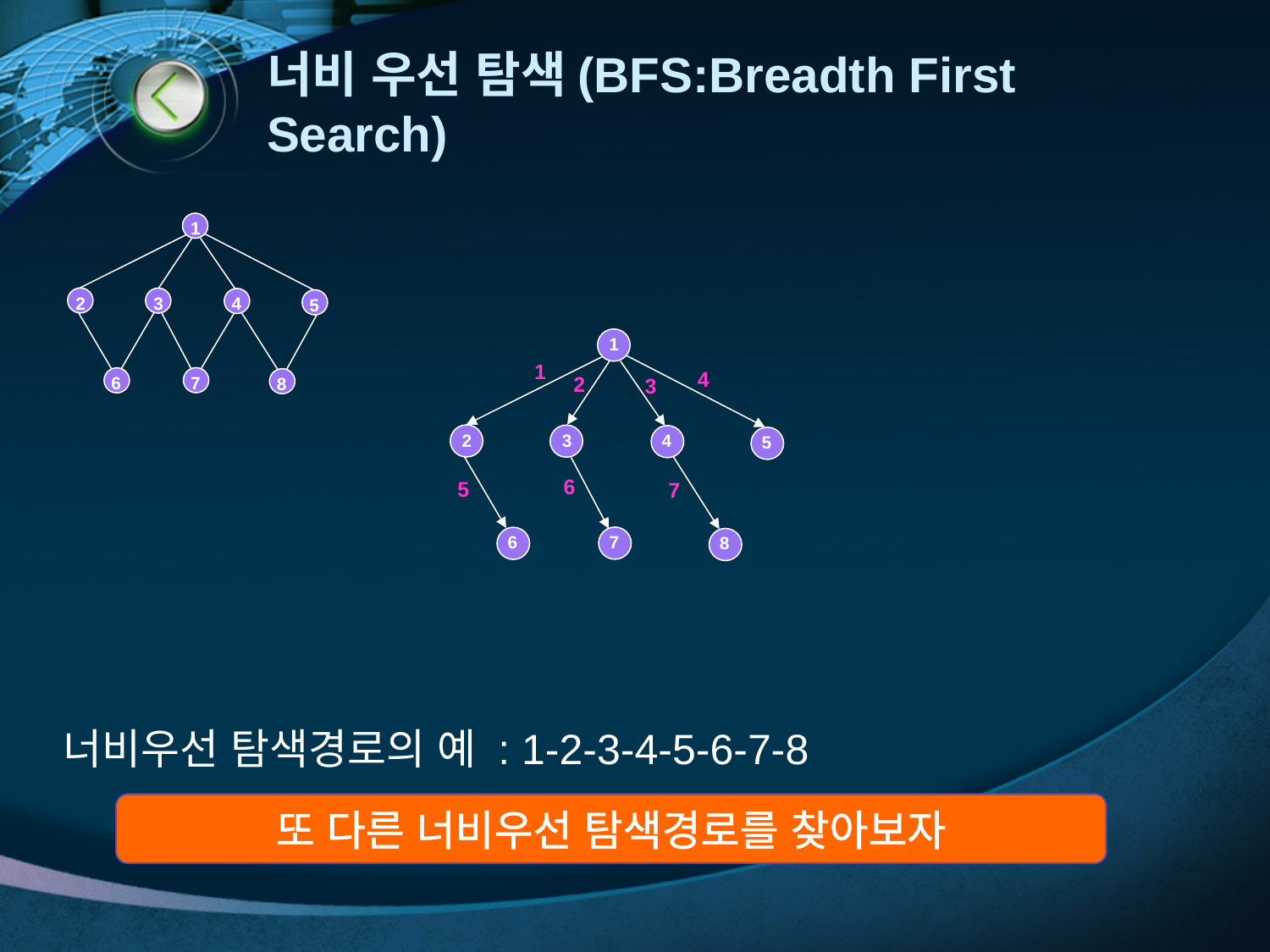

# 너비 우선 탐색(BFS:Breadth First Search)
1

2

3

4

5

7

6
8

1

1

4

2
3
2

3

4

5

6
5
7
7

6
8

너비우선 탐색경로의 예 : 1-2-3-4-5-6-7-8
또 다른 너비우선 탐색경로를 찾아보자